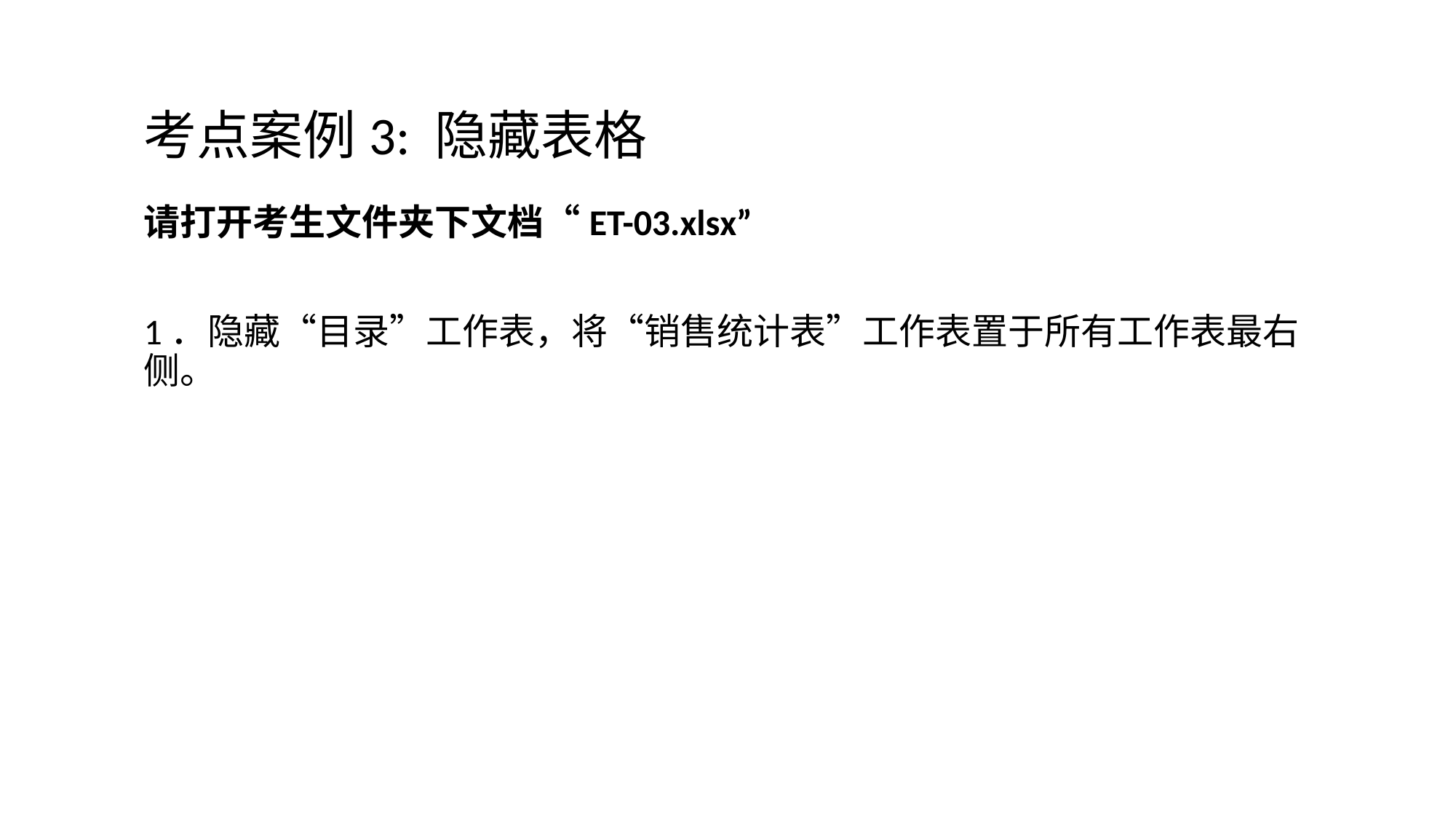

# 考点案例3: 隐藏表格
请打开考生文件夹下文档“ET-03.xlsx”

1．隐藏“目录”工作表，将“销售统计表”工作表置于所有工作表最右侧。